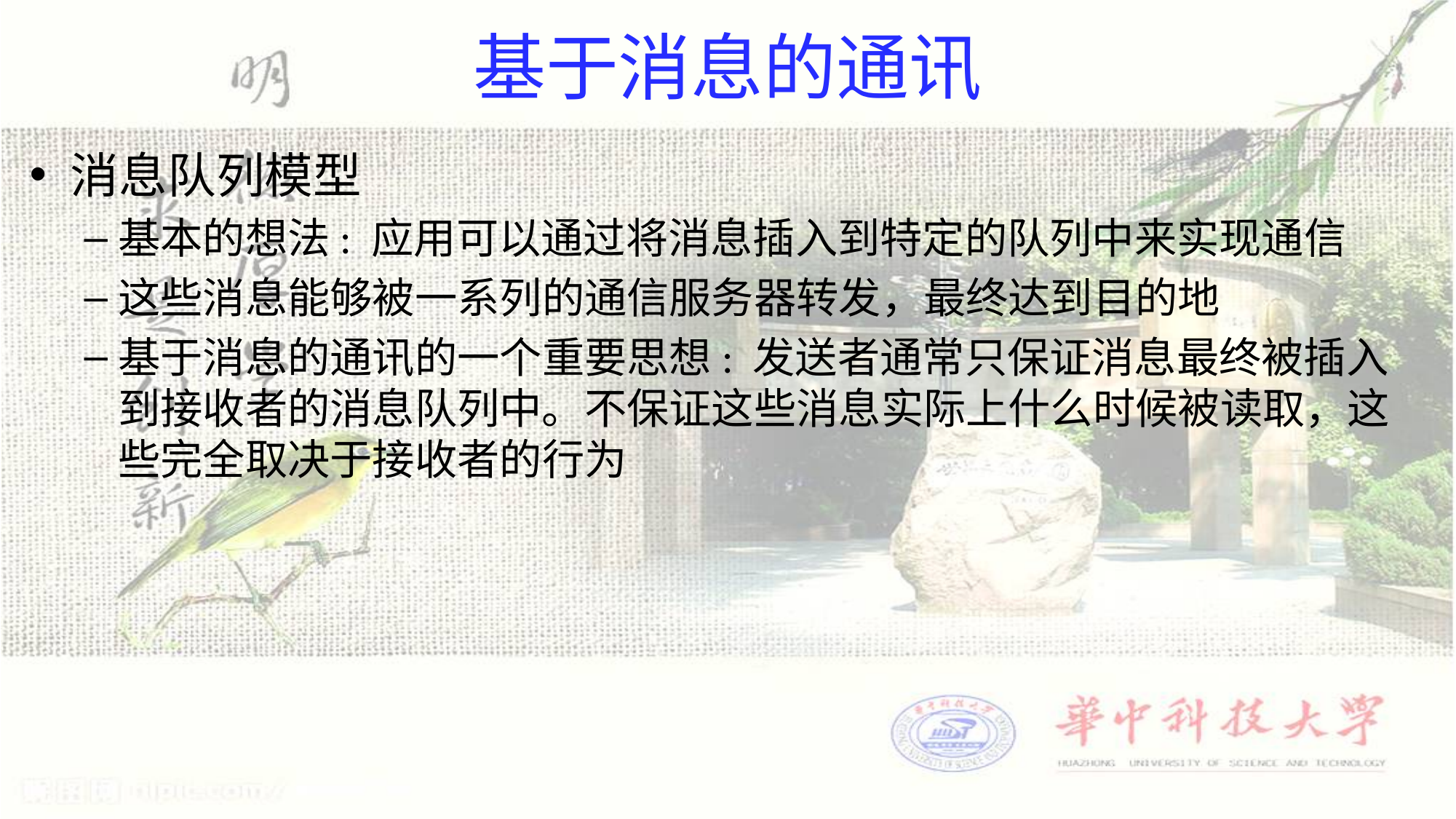

# 基于消息的通讯
消息队列模型
基本的想法: 应用可以通过将消息插入到特定的队列中来实现通信
这些消息能够被一系列的通信服务器转发，最终达到目的地
基于消息的通讯的一个重要思想: 发送者通常只保证消息最终被插入到接收者的消息队列中。不保证这些消息实际上什么时候被读取，这些完全取决于接收者的行为